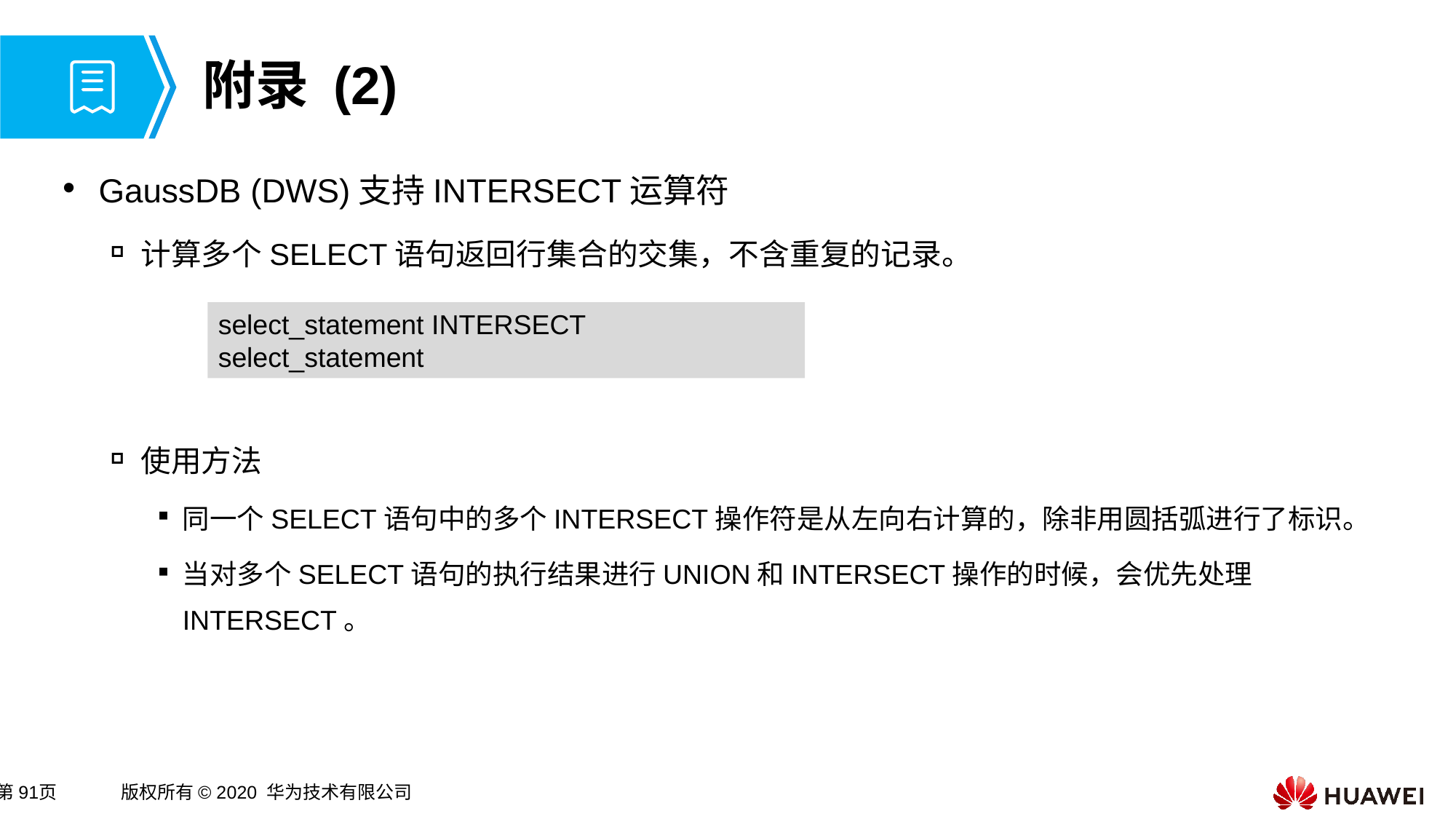

# 附录 (2)
GaussDB (DWS)支持INTERSECT运算符
计算多个SELECT语句返回行集合的交集，不含重复的记录。

使用方法
同一个SELECT语句中的多个INTERSECT操作符是从左向右计算的，除非用圆括弧进行了标识。
当对多个SELECT语句的执行结果进行UNION和INTERSECT操作的时候，会优先处理INTERSECT。
select_statement INTERSECT select_statement